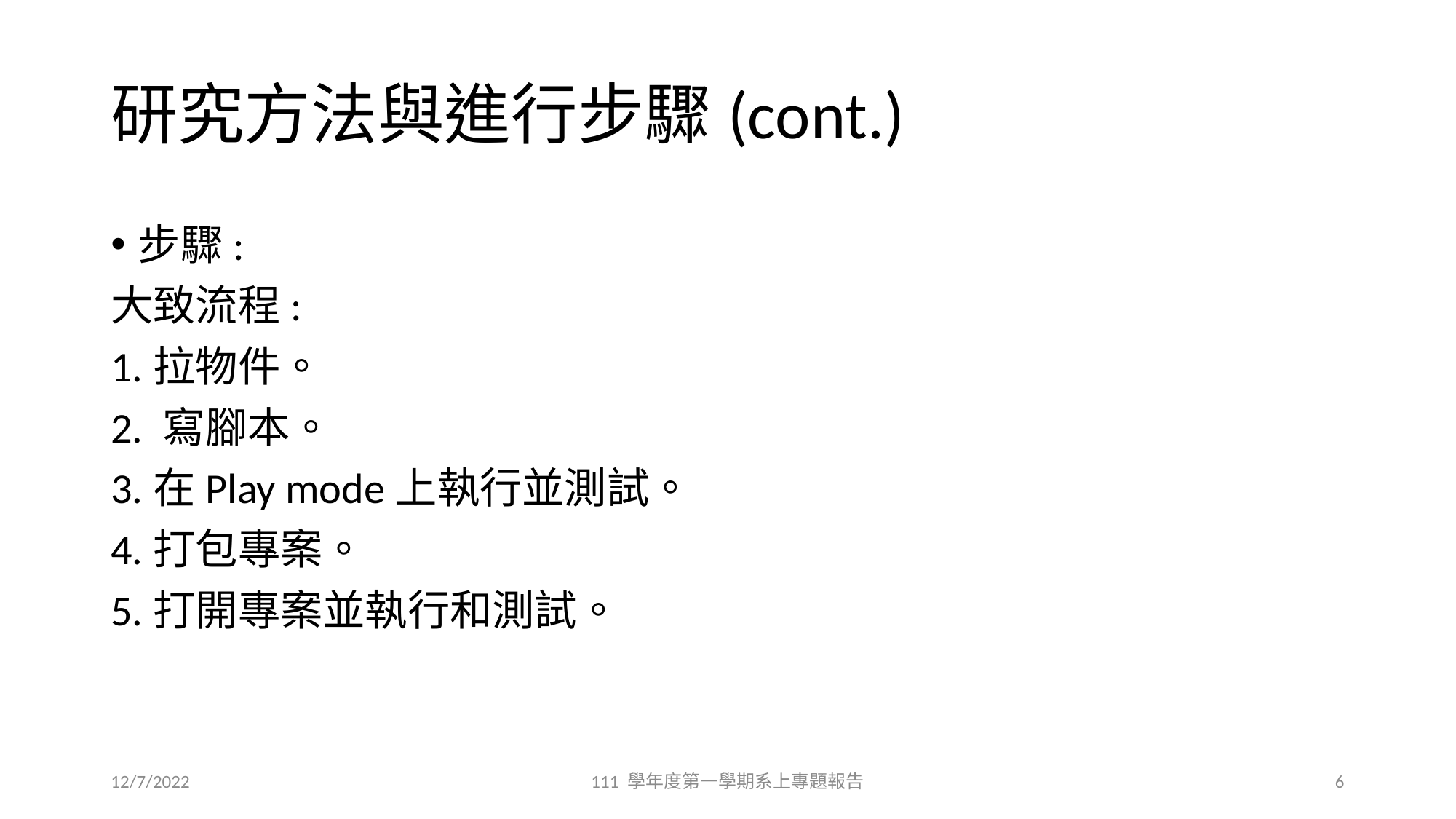

# 研究方法與進行步驟(cont.)
步驟:
大致流程:
1.拉物件。
2. 寫腳本。
3.在Play mode上執行並測試。
4.打包專案。
5.打開專案並執行和測試。

12/7/2022
111 學年度第一學期系上專題報告
6